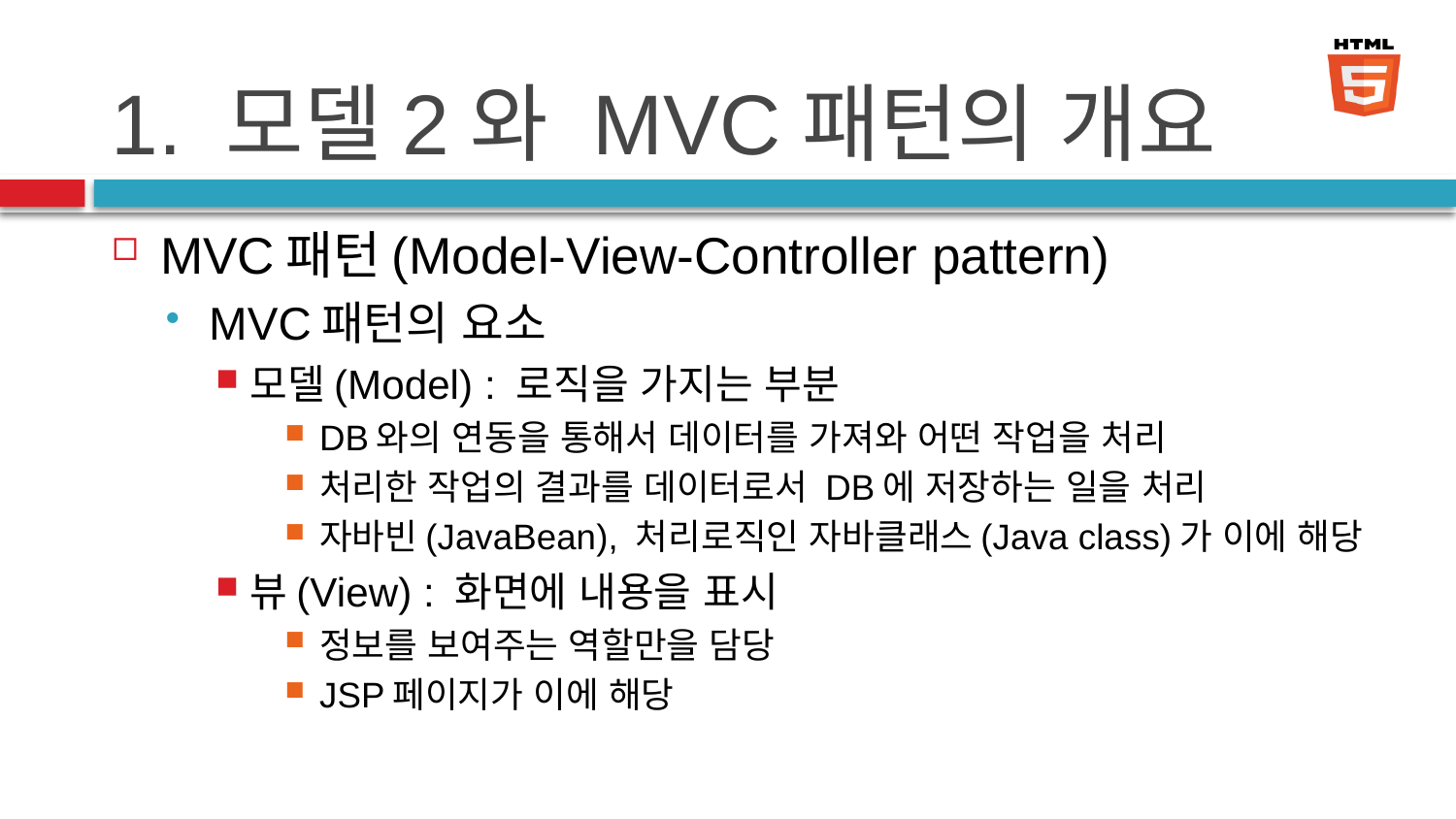

# 1. 모델2와 MVC패턴의 개요
MVC패턴(Model-View-Controller pattern)
MVC패턴의 요소
모델(Model) : 로직을 가지는 부분
DB와의 연동을 통해서 데이터를 가져와 어떤 작업을 처리
처리한 작업의 결과를 데이터로서 DB에 저장하는 일을 처리
자바빈(JavaBean), 처리로직인 자바클래스(Java class)가 이에 해당
뷰(View) : 화면에 내용을 표시
정보를 보여주는 역할만을 담당
JSP페이지가 이에 해당